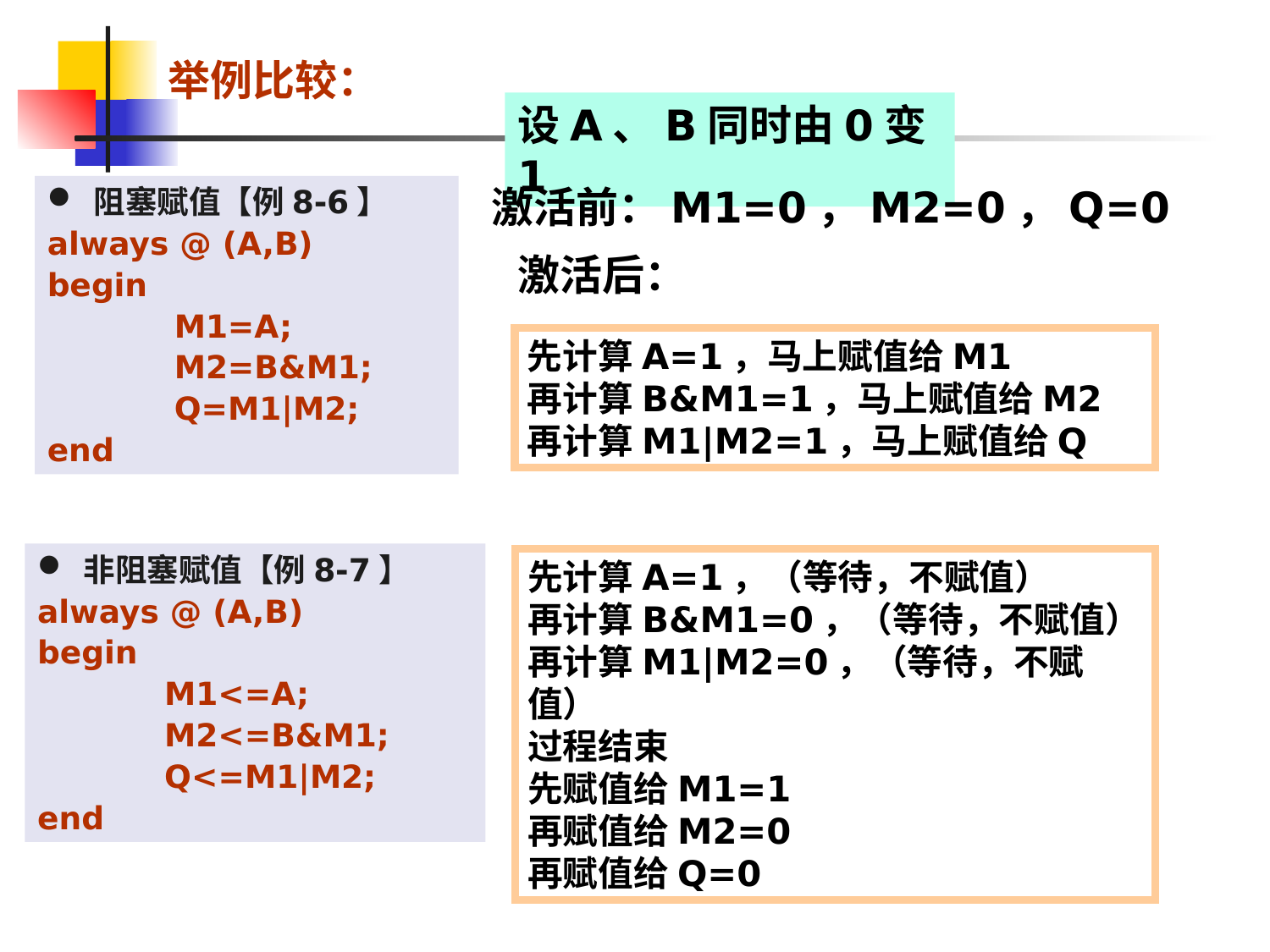

举例比较：
设A、B同时由0变1
激活前：M1=0，M2=0，Q=0
 阻塞赋值【例8-6】
always @ (A,B)
begin
	M1=A;
	M2=B&M1;
	Q=M1|M2;
end
激活后：
先计算A=1，马上赋值给M1
再计算B&M1=1，马上赋值给M2
再计算M1|M2=1，马上赋值给Q
 非阻塞赋值【例8-7】
always @ (A,B)
begin
	M1<=A;
	M2<=B&M1;
	Q<=M1|M2;
end
先计算A=1，（等待，不赋值）
再计算B&M1=0，（等待，不赋值）
再计算M1|M2=0，（等待，不赋值）
过程结束
先赋值给M1=1
再赋值给M2=0
再赋值给Q=0